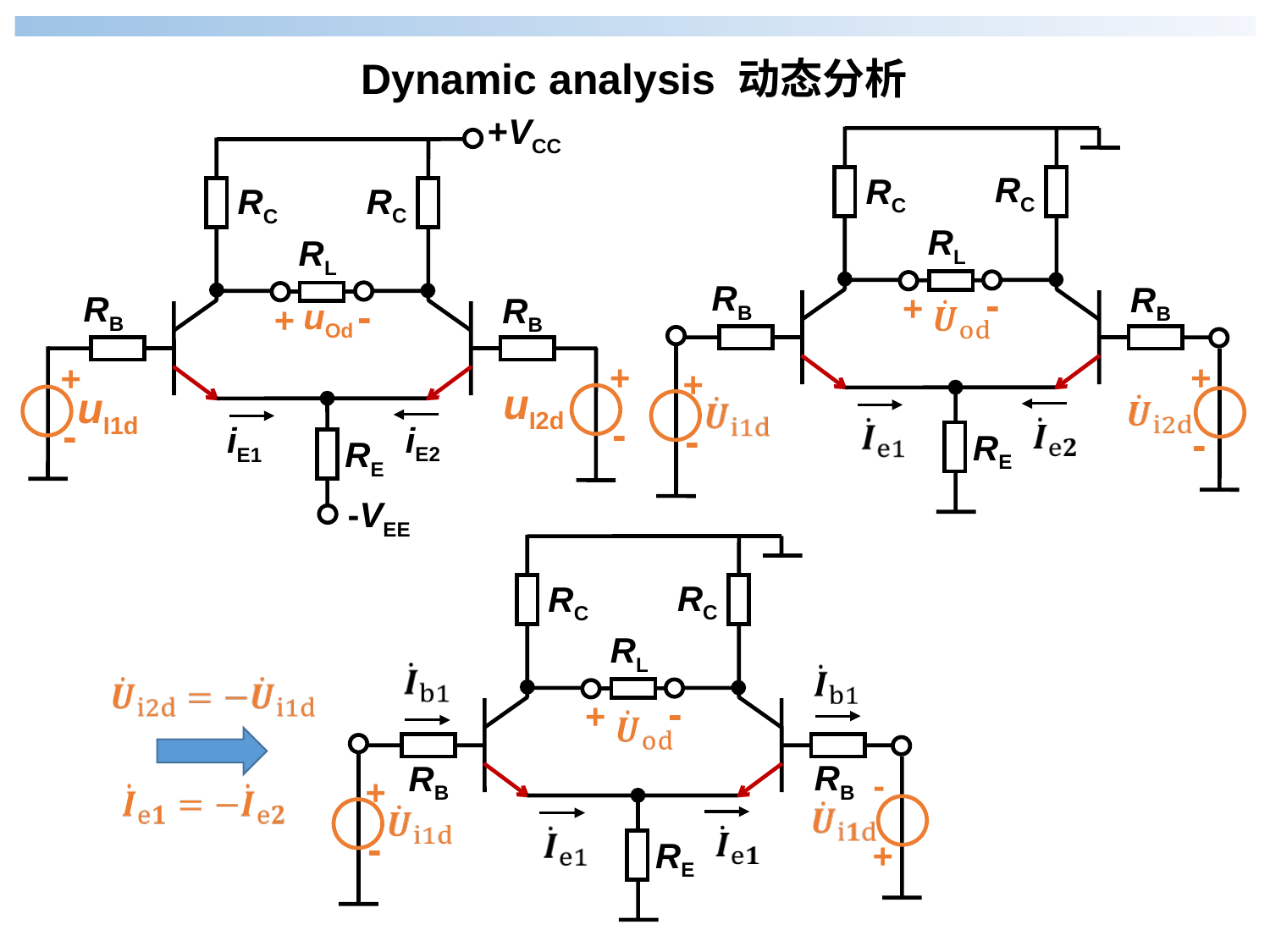

Dynamic analysis 动态分析
+VCC

RC

RB

RE

RC

RB

uOd
uI1d
-
+

+
+
uI2d

-
-

-VEE

iE2
iE1

RL

RC

RB

-
+

RC

RB

RE

+
+
-
-

RL

RC

RB

-
+

RC

RB
RE

-
+
-
+

RL